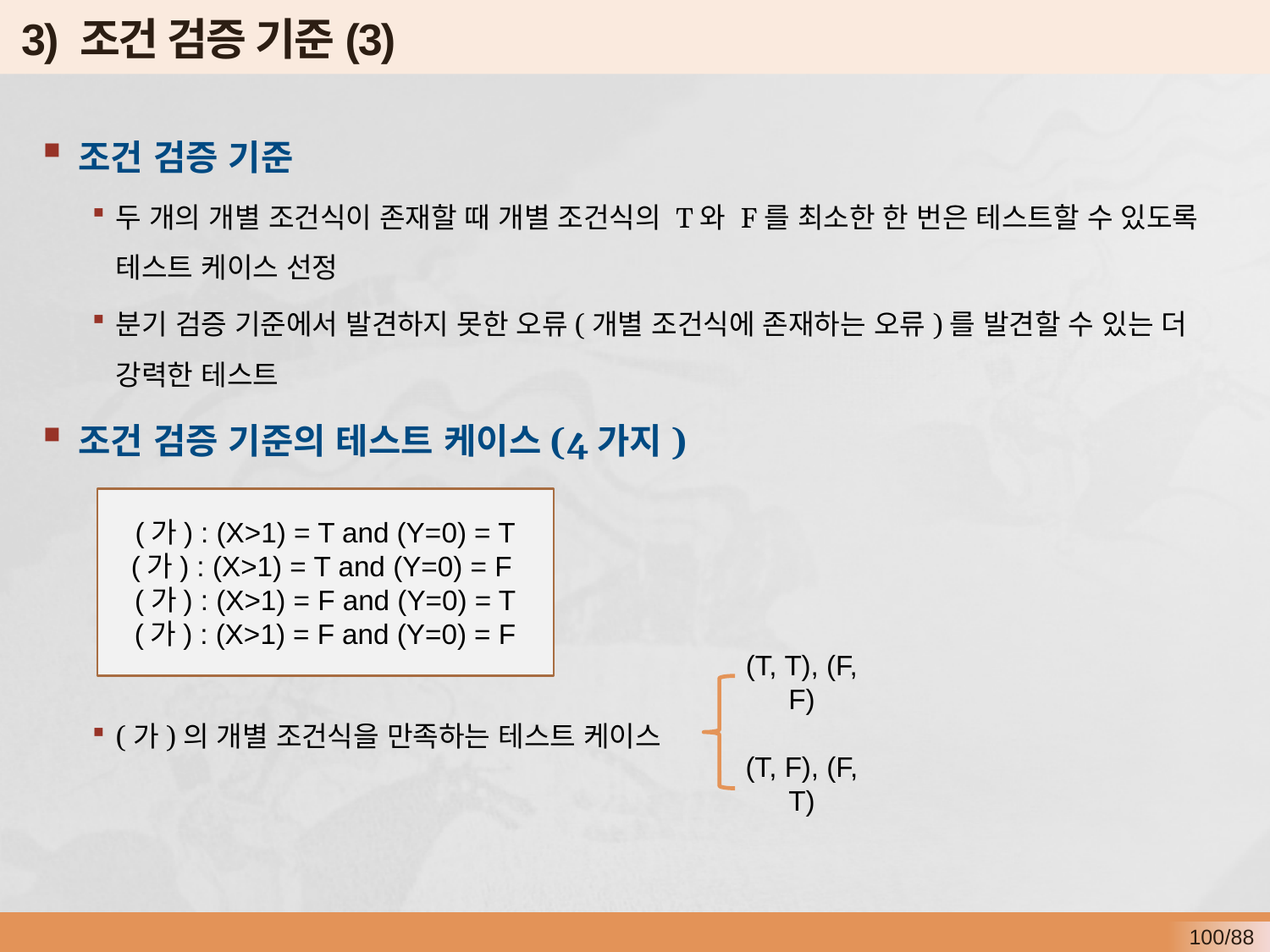

# 3) 조건 검증 기준(3)
조건 검증 기준
두 개의 개별 조건식이 존재할 때 개별 조건식의 T와 F를 최소한 한 번은 테스트할 수 있도록 테스트 케이스 선정
분기 검증 기준에서 발견하지 못한 오류(개별 조건식에 존재하는 오류)를 발견할 수 있는 더 강력한 테스트
조건 검증 기준의 테스트 케이스(4가지)

(가)의 개별 조건식을 만족하는 테스트 케이스

(가) : (X>1) = T and (Y=0) = T
(가) : (X>1) = T and (Y=0) = F
(가) : (X>1) = F and (Y=0) = T
(가) : (X>1) = F and (Y=0) = F

(T, T), (F, F)

(T, F), (F, T)